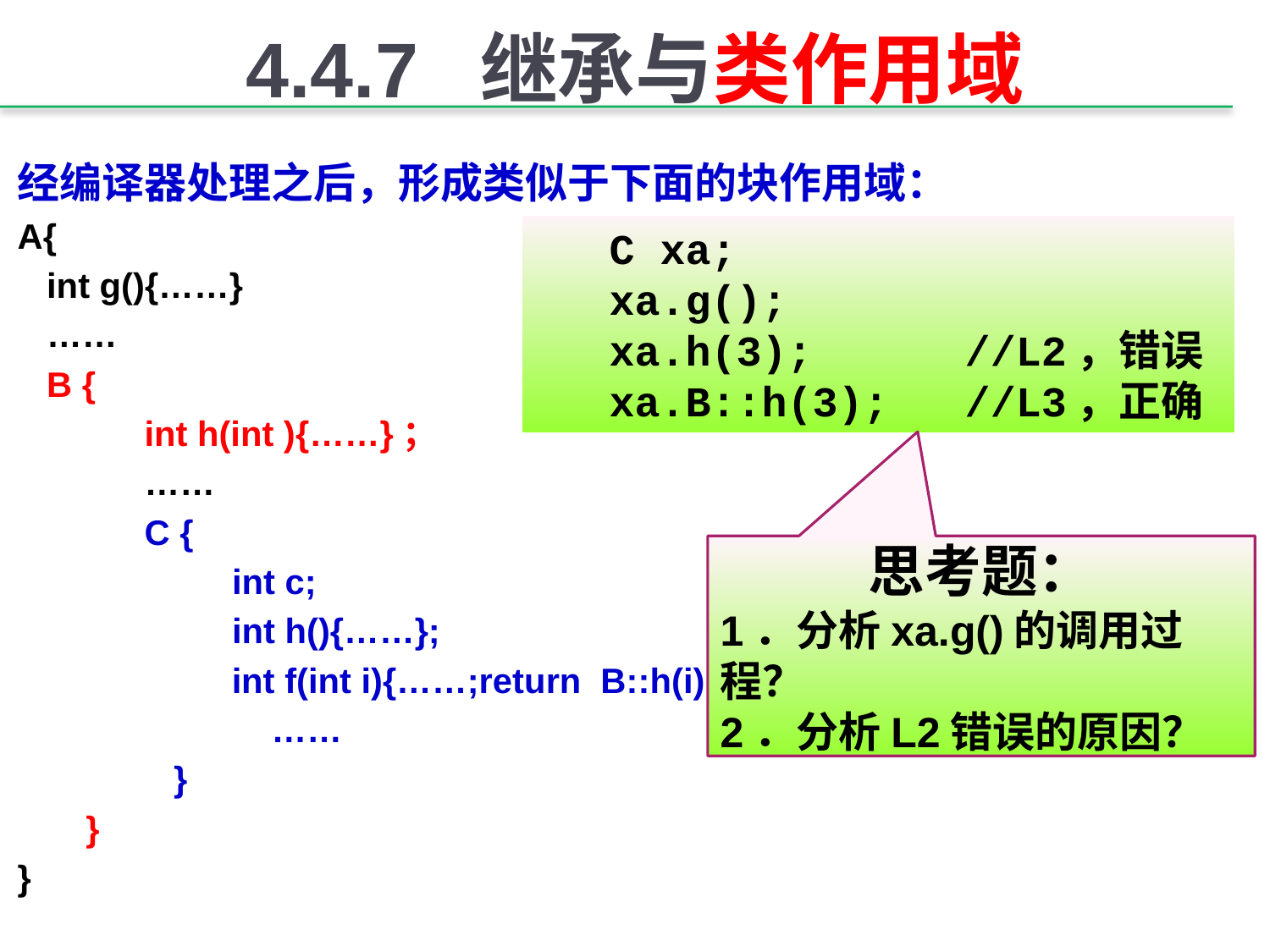

# 4.4.7  继承与类作用域
经编译器处理之后，形成类似于下面的块作用域：
A{
   int g(){……}
   ……
   B {
	int h(int ){……}；
      	……
      	C {
	         int c;
	         int h(){……};
                      int f(int i){……;return  B::h(i);}    //L1
         		……
        	   }
       }
}

C xa;
xa.g();
xa.h(3);      //L2，错误
xa.B::h(3);   //L3，正确
思考题：
1．分析xa.g()的调用过程？
2．分析L2错误的原因？